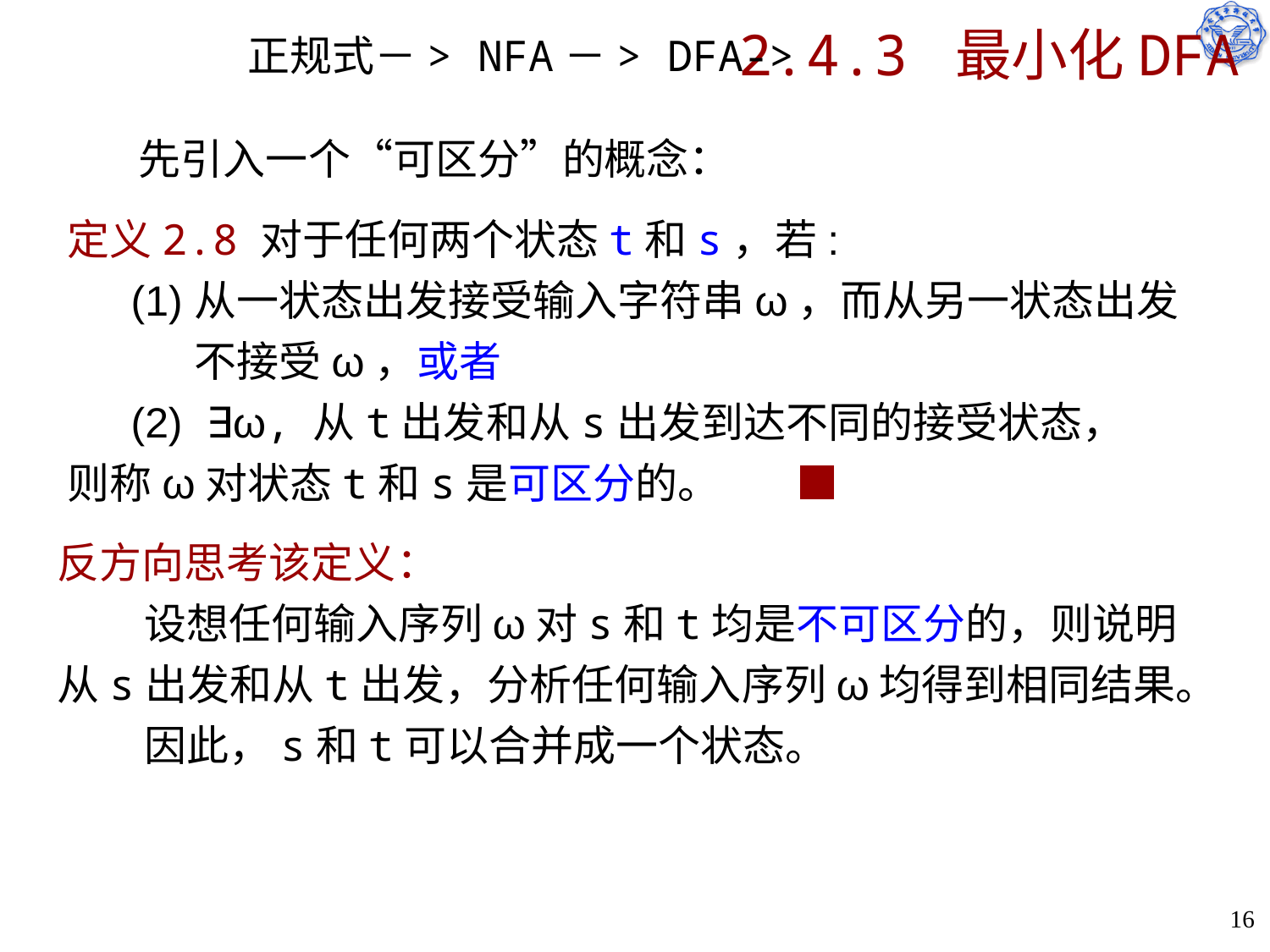

# 2.4.3 最小化DFA
正规式－> NFA－> DFA->
先引入一个“可区分”的概念：
定义2.8 对于任何两个状态t和s，若:
从一状态出发接受输入字符串ω，而从另一状态出发不接受ω，或者
 ∃ω, 从t出发和从s出发到达不同的接受状态，
则称ω对状态t和s是可区分的。        ■
反方向思考该定义：
        设想任何输入序列ω对s和t均是不可区分的，则说明从s出发和从t出发，分析任何输入序列ω均得到相同结果。
        因此，s和t可以合并成一个状态。
16